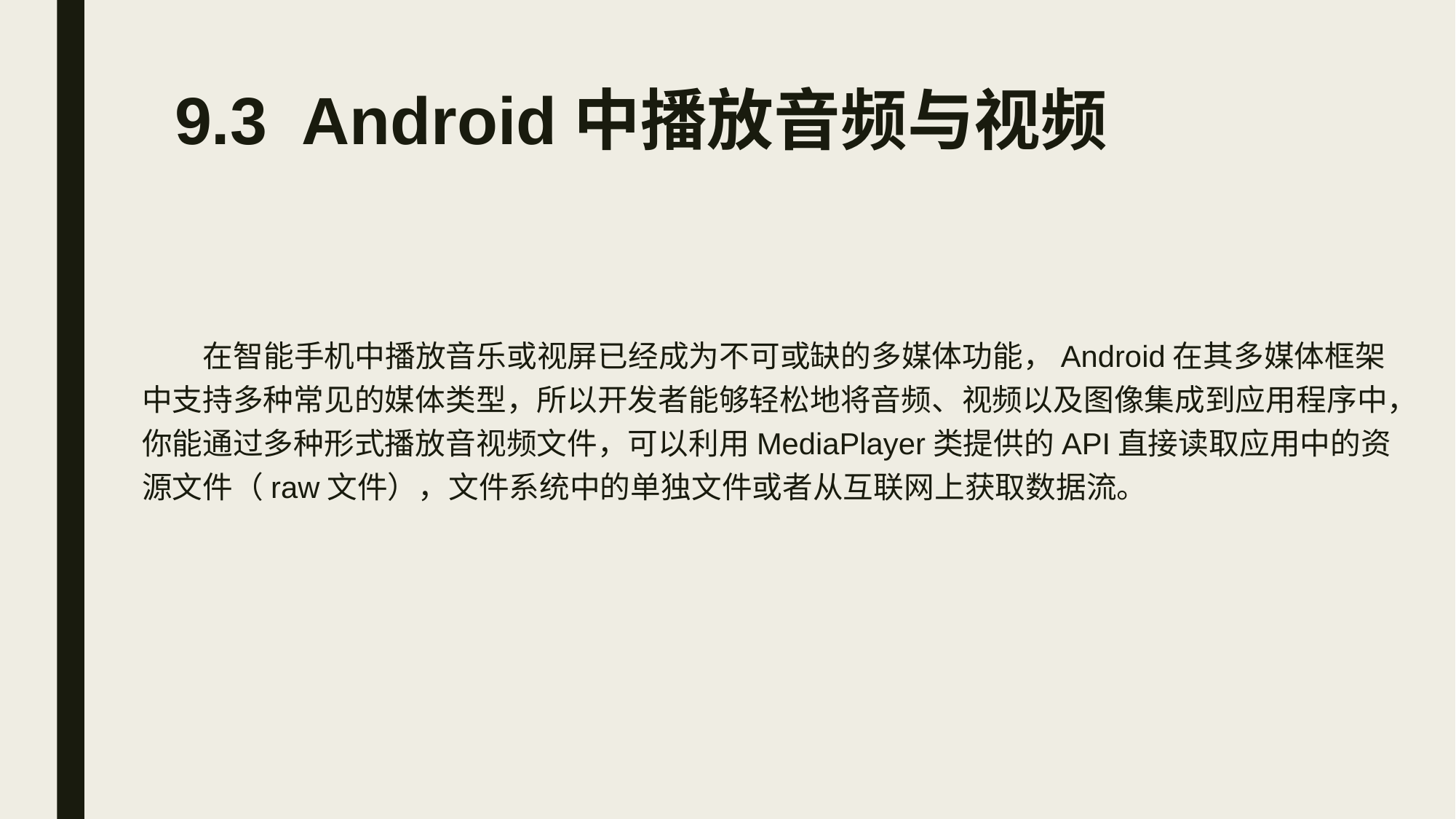

# 9.3  Android中播放音频与视频
        在智能手机中播放音乐或视屏已经成为不可或缺的多媒体功能，Android在其多媒体框架中支持多种常见的媒体类型，所以开发者能够轻松地将音频、视频以及图像集成到应用程序中，你能通过多种形式播放音视频文件，可以利用MediaPlayer类提供的API直接读取应用中的资源文件（raw文件），文件系统中的单独文件或者从互联网上获取数据流。